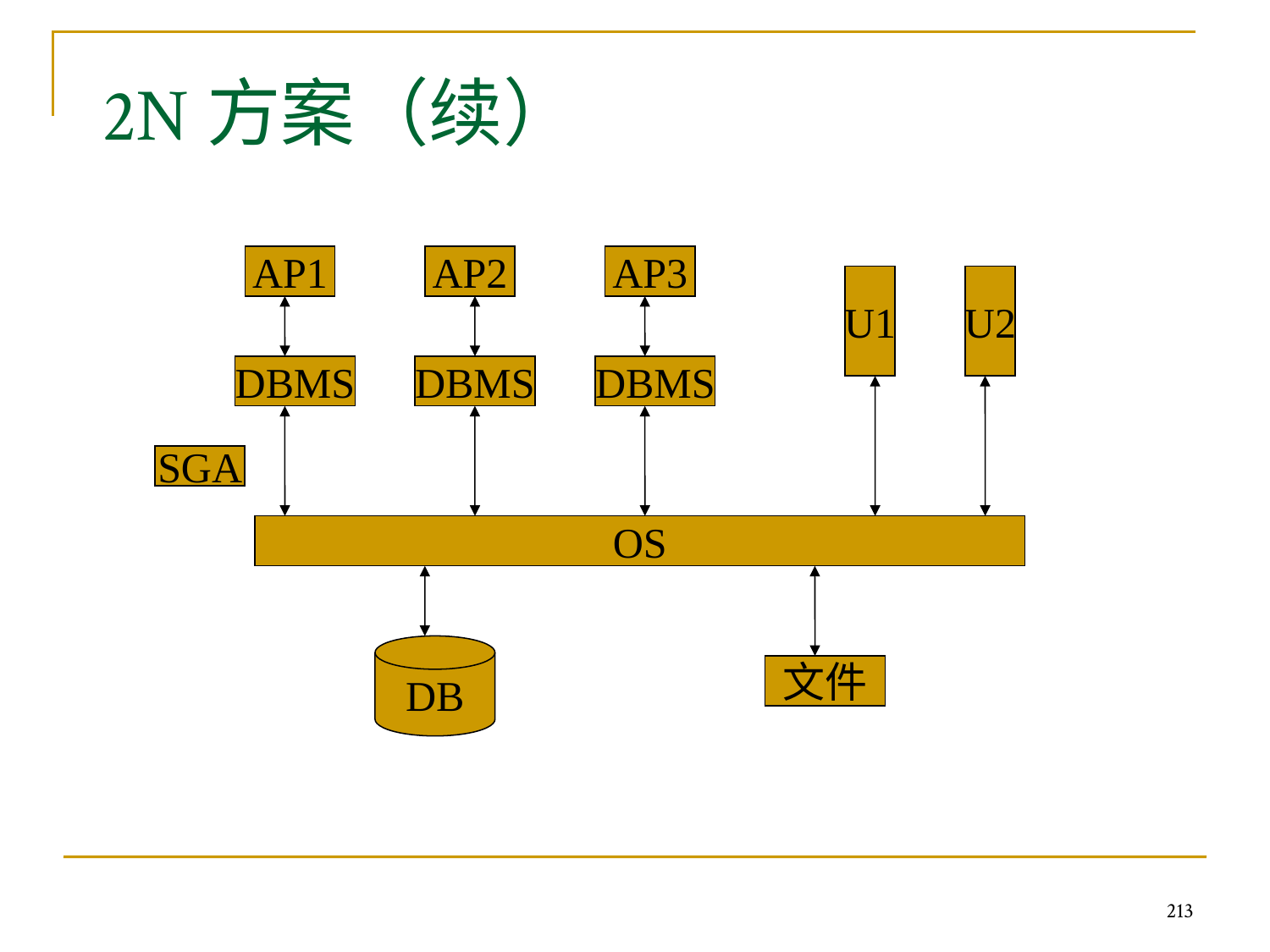

2N方案（续）
AP1
AP2
AP3
U1
U2

DBMS
DBMS
DBMS

SGA
OS

DB
文件
213